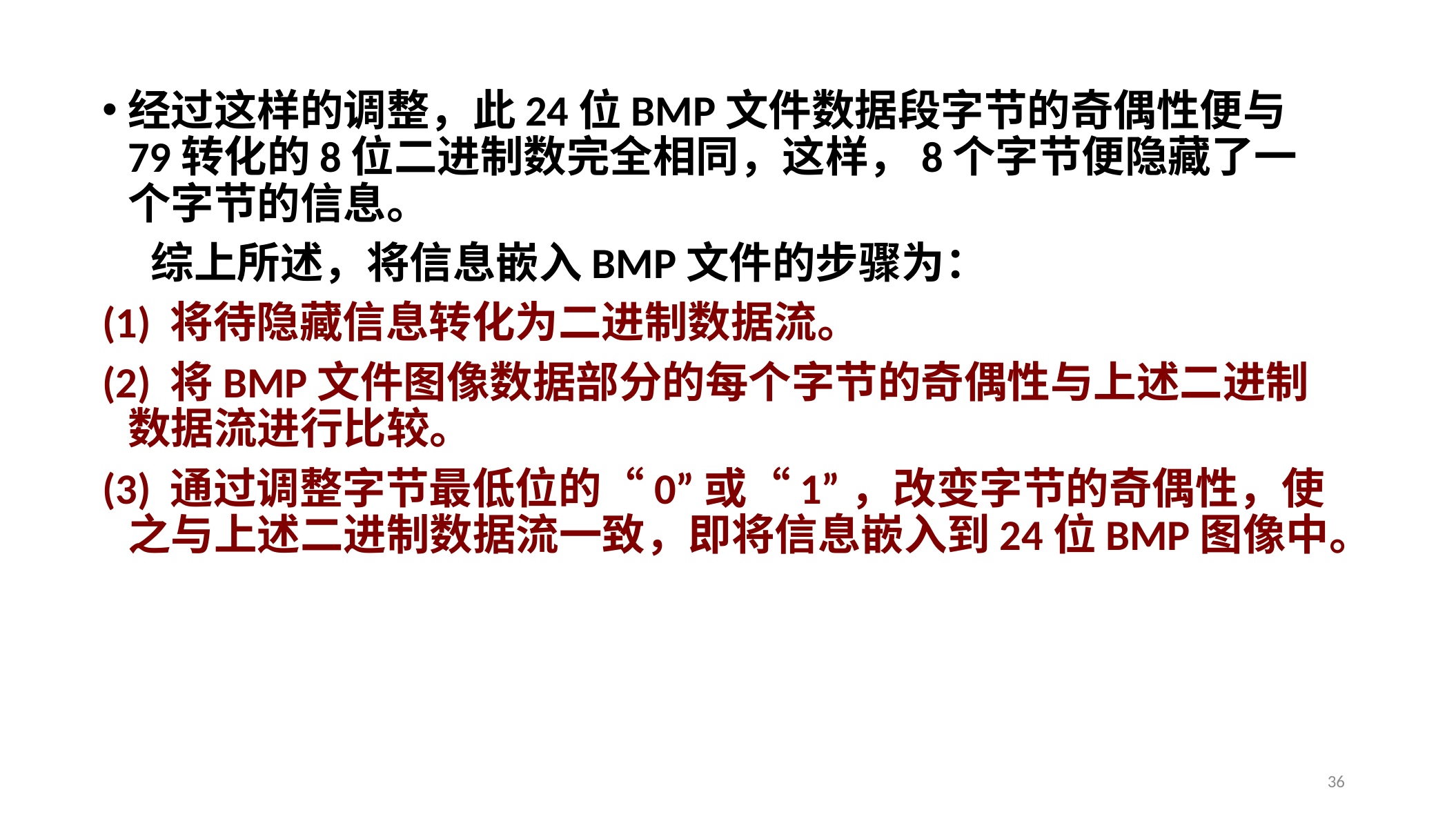

经过这样的调整，此24位BMP文件数据段字节的奇偶性便与79转化的8位二进制数完全相同，这样，8个字节便隐藏了一个字节的信息。
    综上所述，将信息嵌入BMP文件的步骤为：
(1) 将待隐藏信息转化为二进制数据流。
(2) 将BMP文件图像数据部分的每个字节的奇偶性与上述二进制数据流进行比较。
(3) 通过调整字节最低位的“0”或“1”，改变字节的奇偶性，使之与上述二进制数据流一致，即将信息嵌入到24位BMP图像中。
36